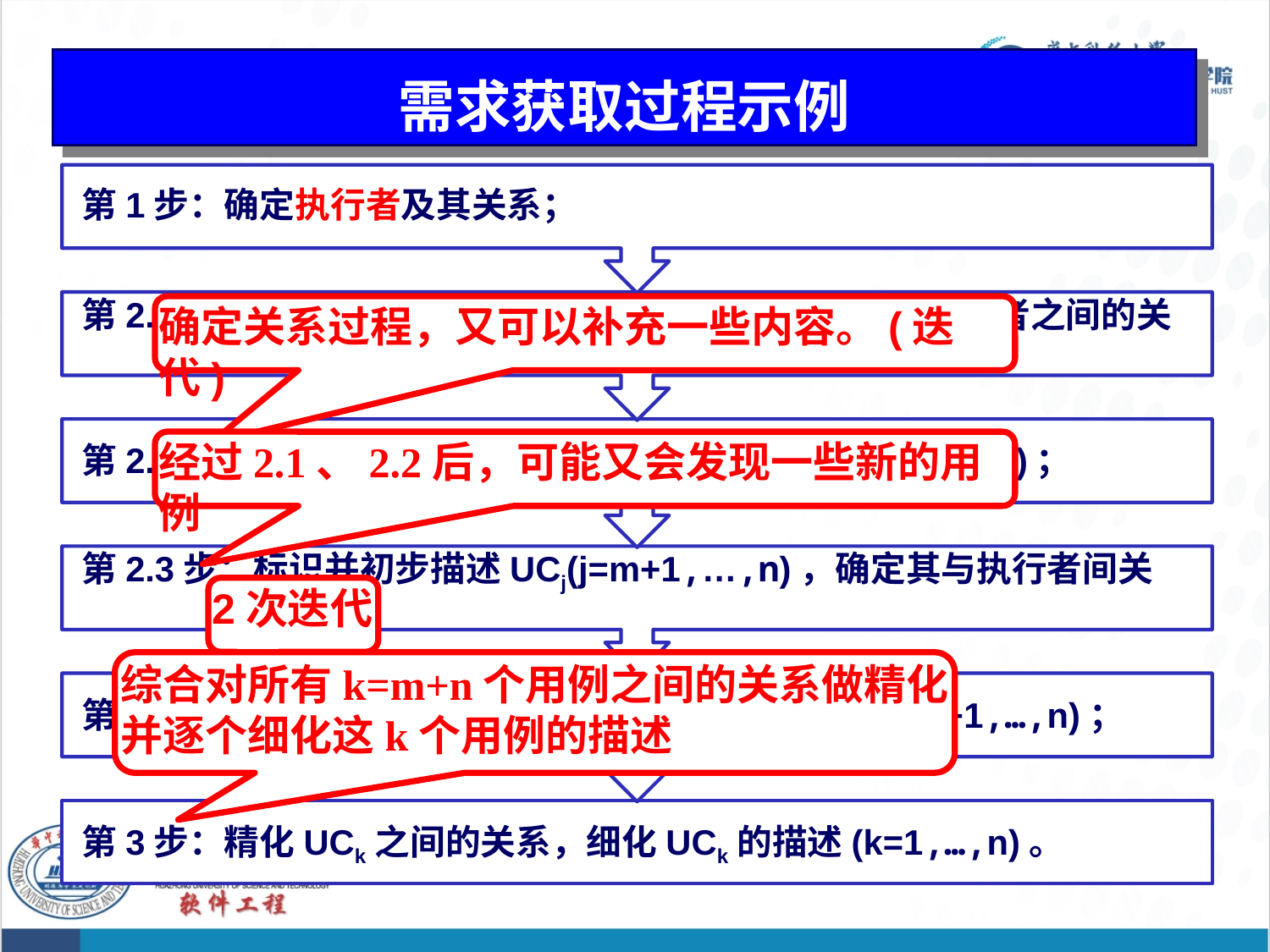

# 需求获取过程示例
第3步：精化UCk之间的关系，细化UCk的描述(k=1,…,n)。
第2.4步：确定UCj之间的关系，细化UCj的描述(j=m+1,…,n)；
第2.3步：标识并初步描述UCj(j=m+1,…,n)，确定其与执行者间关系；
第2.2步：确定UCi之间的关系，细化UCi的描述(i=1,…,m)；
第2.1步：标识并初步描述UCi(i=1,…,m)，确定其与执行者之间的关系；
第1步：确定执行者及其关系；
确定关系过程，又可以补充一些内容。(迭代)
经过2.1、2.2后，可能又会发现一些新的用例
2次迭代
综合对所有k=m+n个用例之间的关系做精化
并逐个细化这k个用例的描述